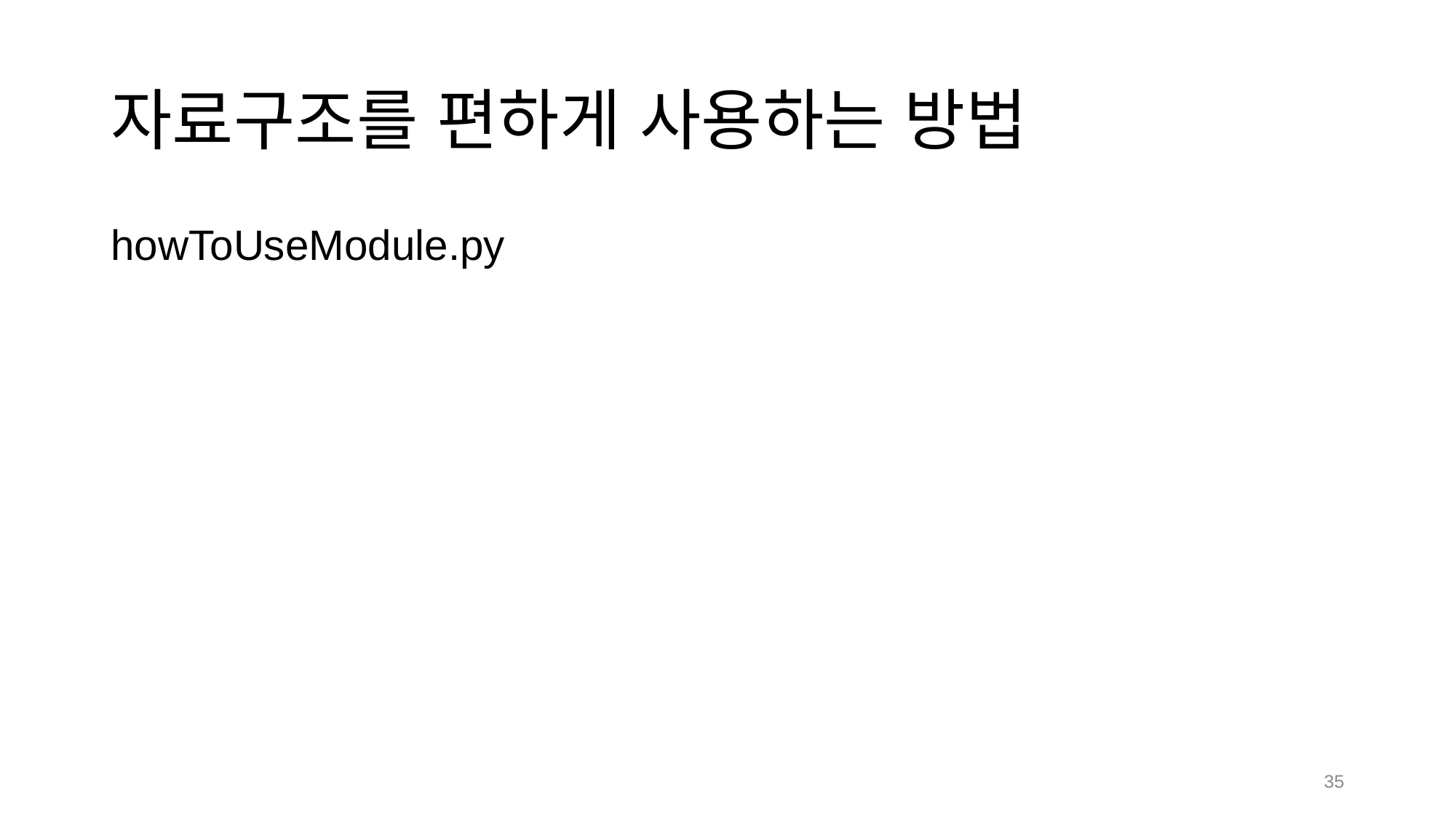

# 자료구조를 편하게 사용하는 방법
howToUseModule.py
35